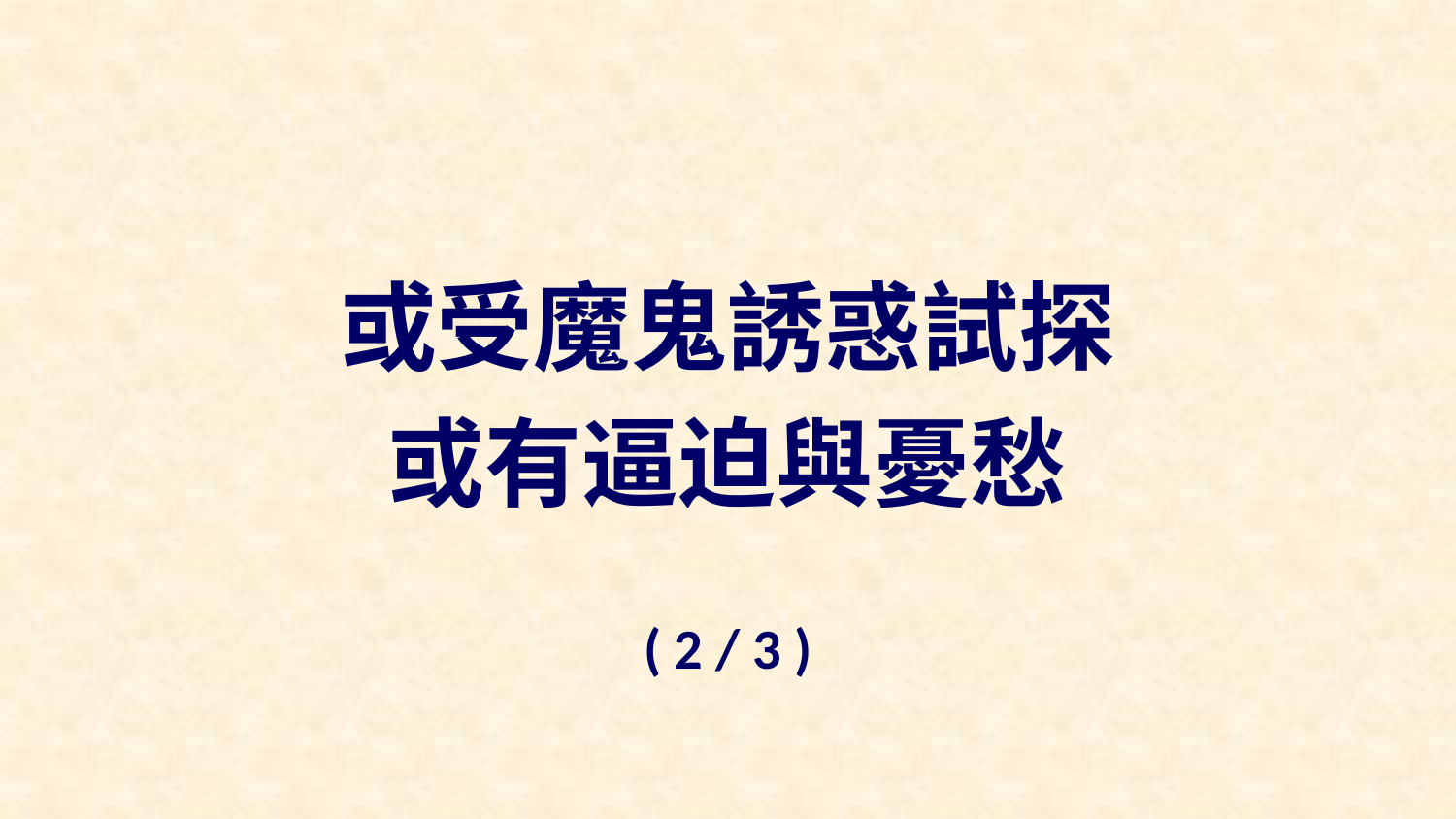

或受魔鬼誘惑試探
或有逼迫與憂愁
( 2 / 3 )